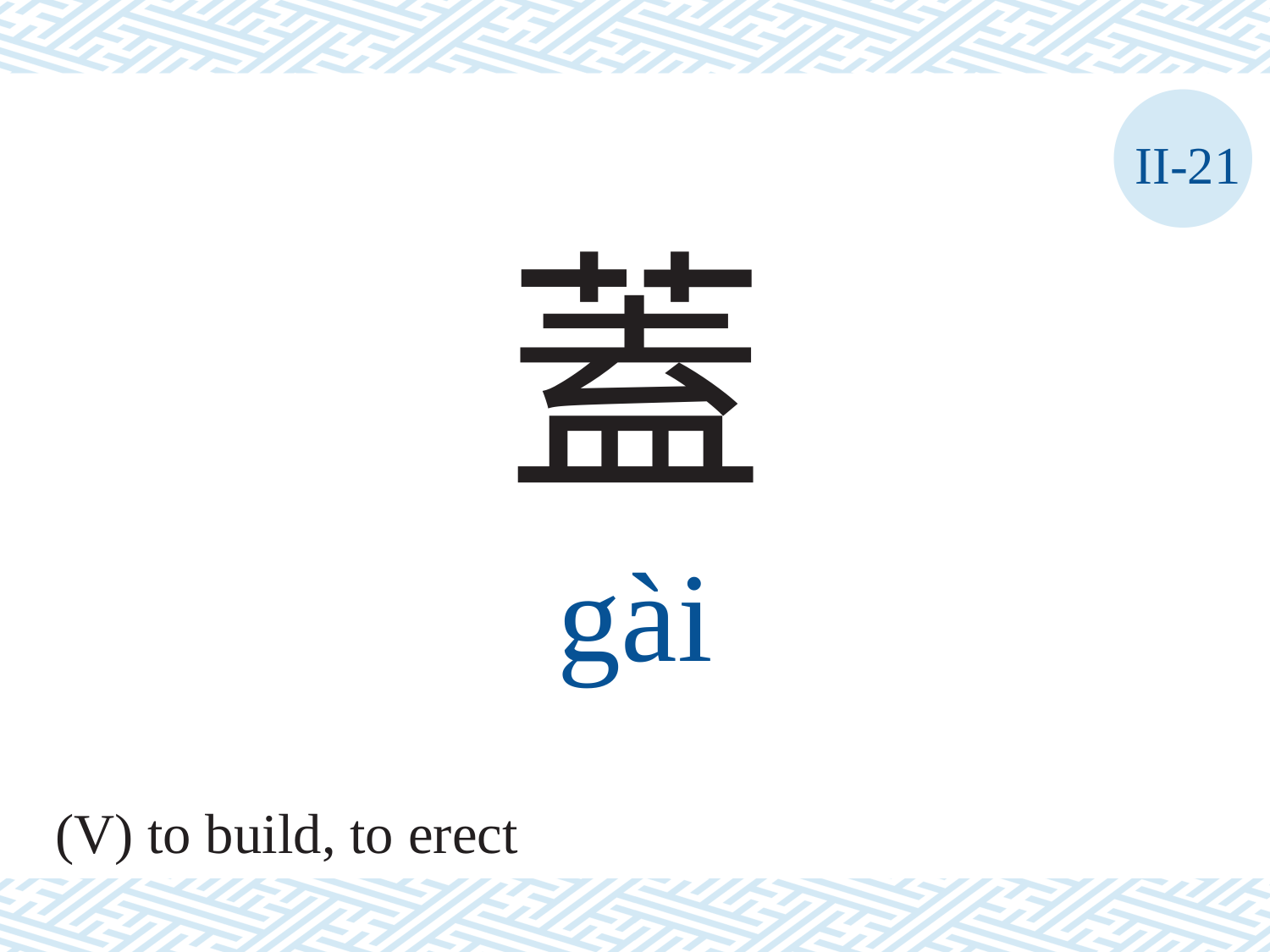

II-21
蓋
gài
(V) to build, to erect